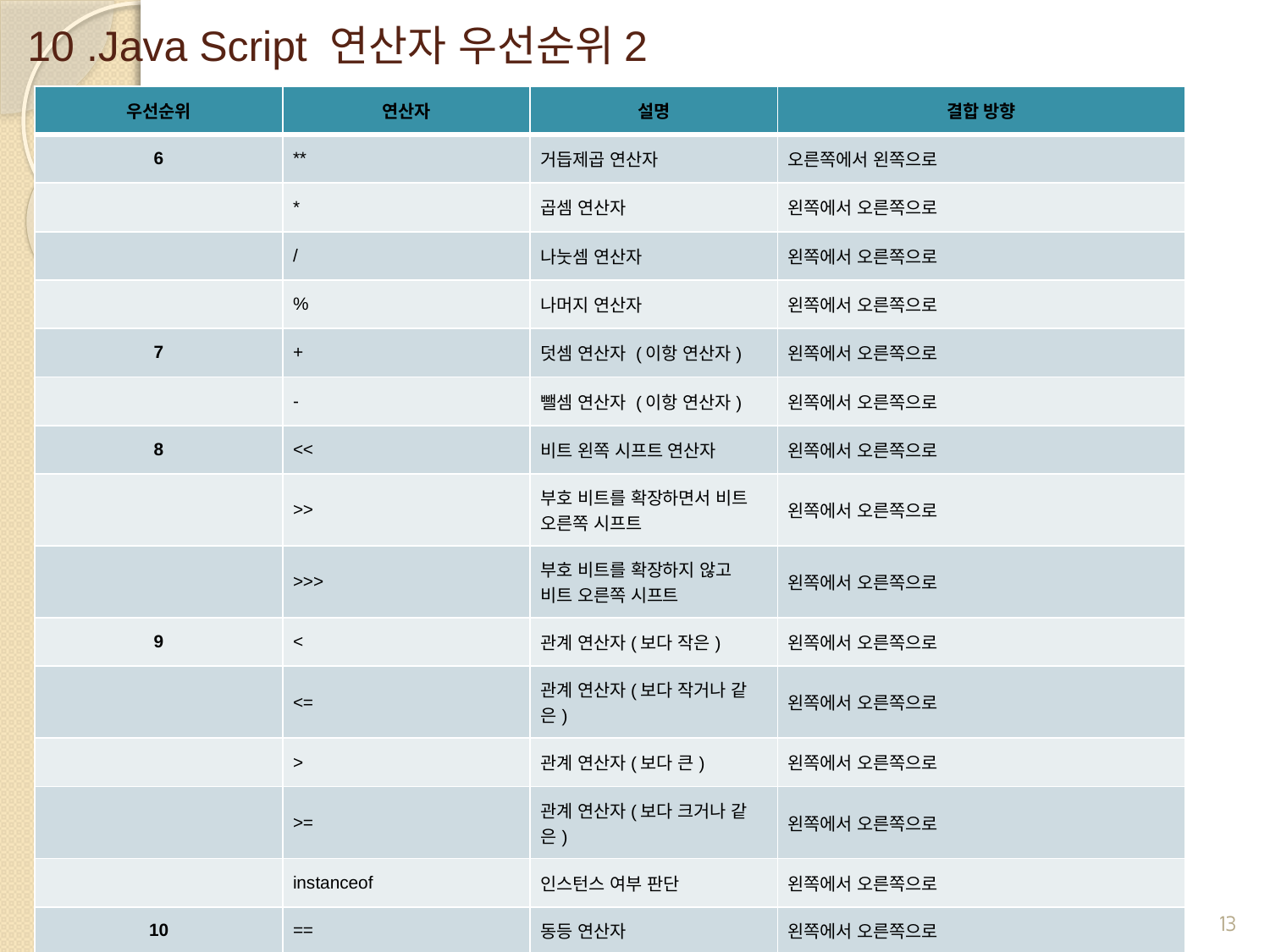

# 10 .Java Script 연산자 우선순위2
| 우선순위 | 연산자 | 설명 | 결합 방향 |
| --- | --- | --- | --- |
| 6 | \*\* | 거듭제곱 연산자 | 오른쪽에서 왼쪽으로 |
|  | \* | 곱셈 연산자 | 왼쪽에서 오른쪽으로 |
|  | / | 나눗셈 연산자 | 왼쪽에서 오른쪽으로 |
|  | % | 나머지 연산자 | 왼쪽에서 오른쪽으로 |
| 7 | + | 덧셈 연산자 (이항 연산자) | 왼쪽에서 오른쪽으로 |
|  | - | 뺄셈 연산자 (이항 연산자) | 왼쪽에서 오른쪽으로 |
| 8 | << | 비트 왼쪽 시프트 연산자 | 왼쪽에서 오른쪽으로 |
|  | >> | 부호 비트를 확장하면서 비트 오른쪽 시프트 | 왼쪽에서 오른쪽으로 |
|  | >>> | 부호 비트를 확장하지 않고 비트 오른쪽 시프트 | 왼쪽에서 오른쪽으로 |
| 9 | < | 관계 연산자(보다 작은) | 왼쪽에서 오른쪽으로 |
|  | <= | 관계 연산자(보다 작거나 같은) | 왼쪽에서 오른쪽으로 |
|  | > | 관계 연산자(보다 큰) | 왼쪽에서 오른쪽으로 |
|  | >= | 관계 연산자(보다 크거나 같은) | 왼쪽에서 오른쪽으로 |
|  | instanceof | 인스턴스 여부 판단 | 왼쪽에서 오른쪽으로 |
| 10 | == | 동등 연산자 | 왼쪽에서 오른쪽으로 |
13